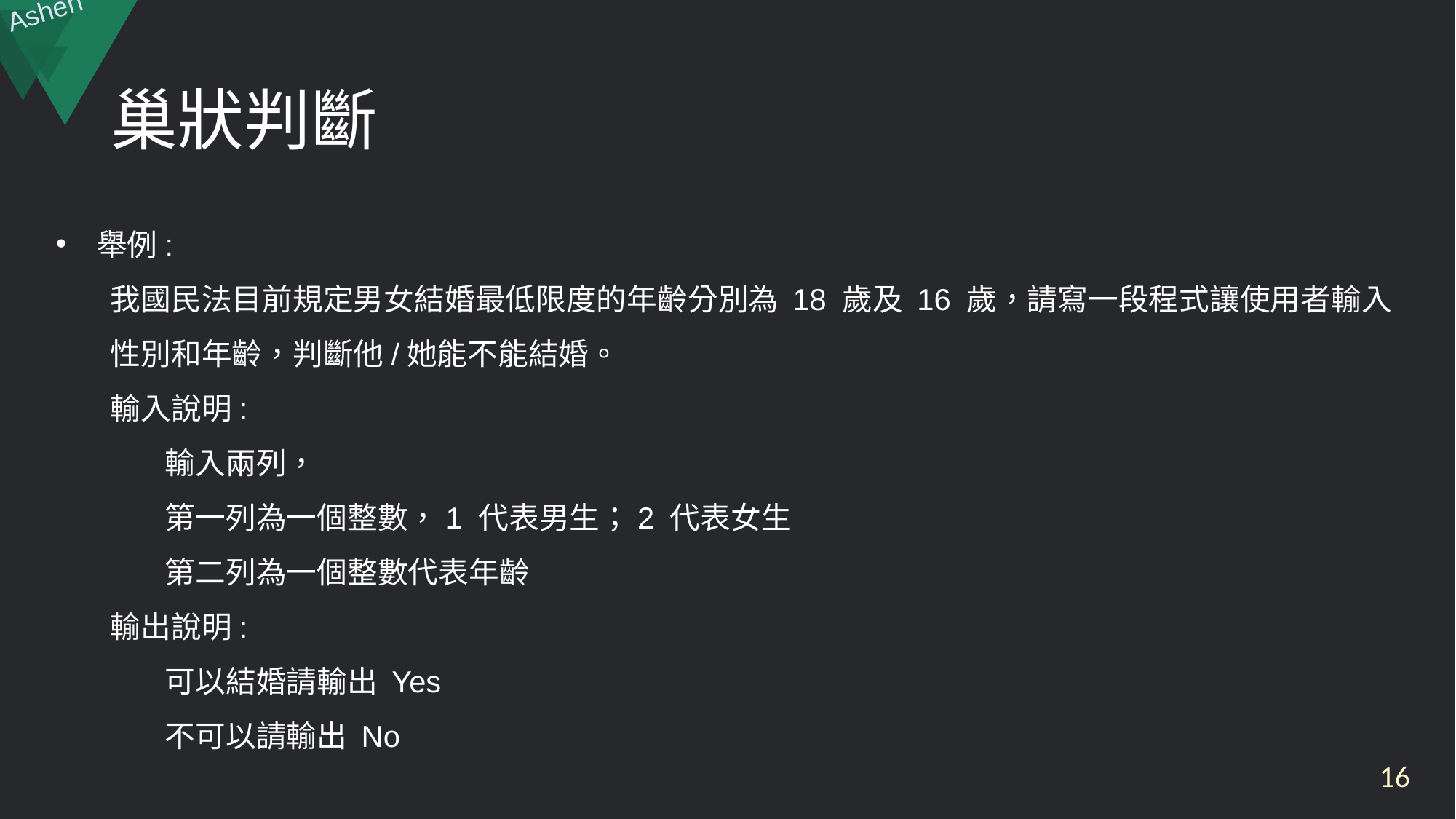

# 巢狀判斷
舉例:
我國民法目前規定男女結婚最低限度的年齡分別為 18 歲及 16 歲，請寫一段程式讓使用者輸入性別和年齡，判斷他/她能不能結婚。
輸入說明:
輸入兩列，
第一列為一個整數，1 代表男生；2 代表女生
第二列為一個整數代表年齡
輸出說明:
可以結婚請輸出 Yes
不可以請輸出 No
16